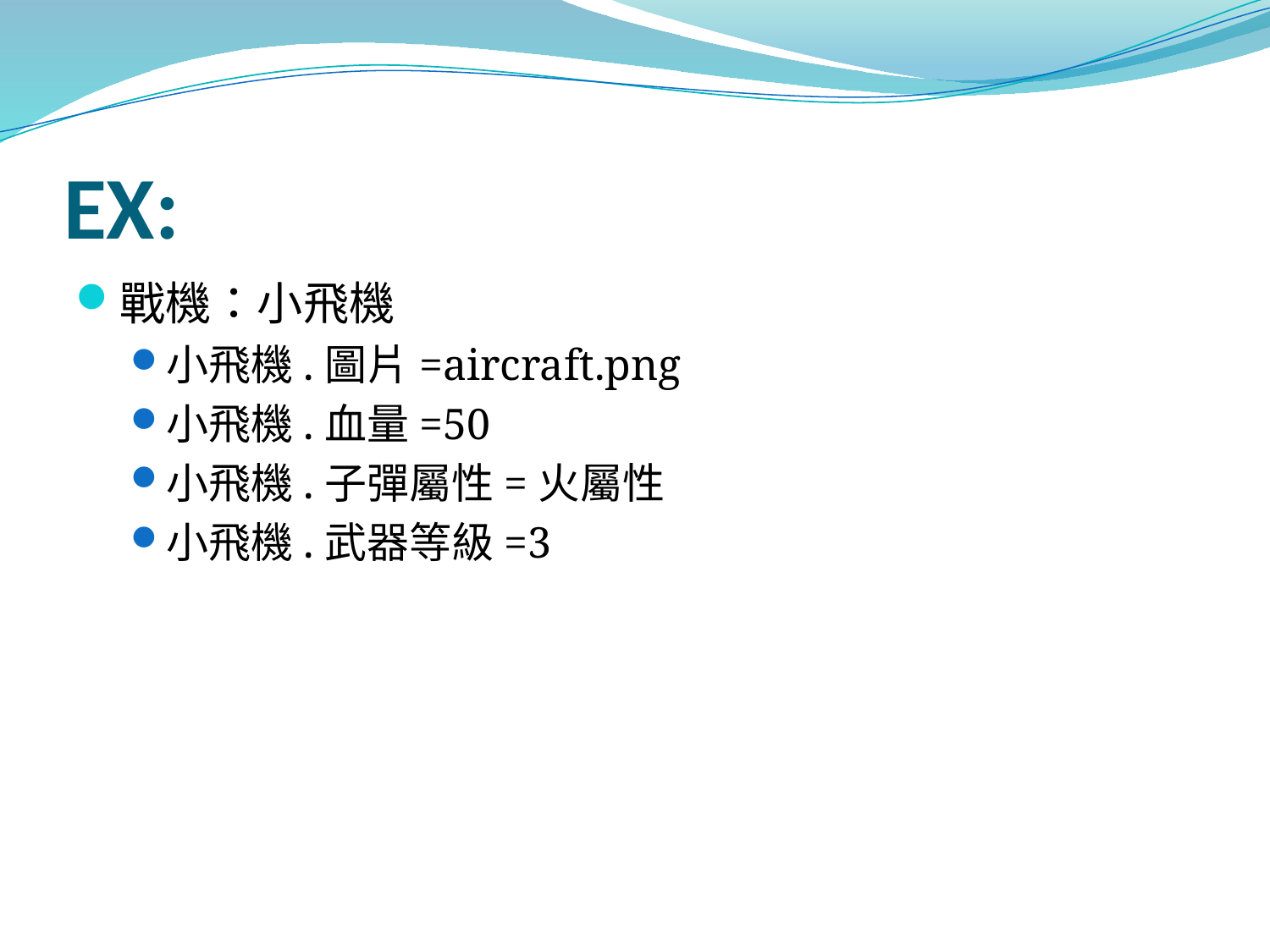

# EX:
戰機：小飛機
小飛機.圖片=aircraft.png
小飛機.血量=50
小飛機.子彈屬性=火屬性
小飛機.武器等級=3